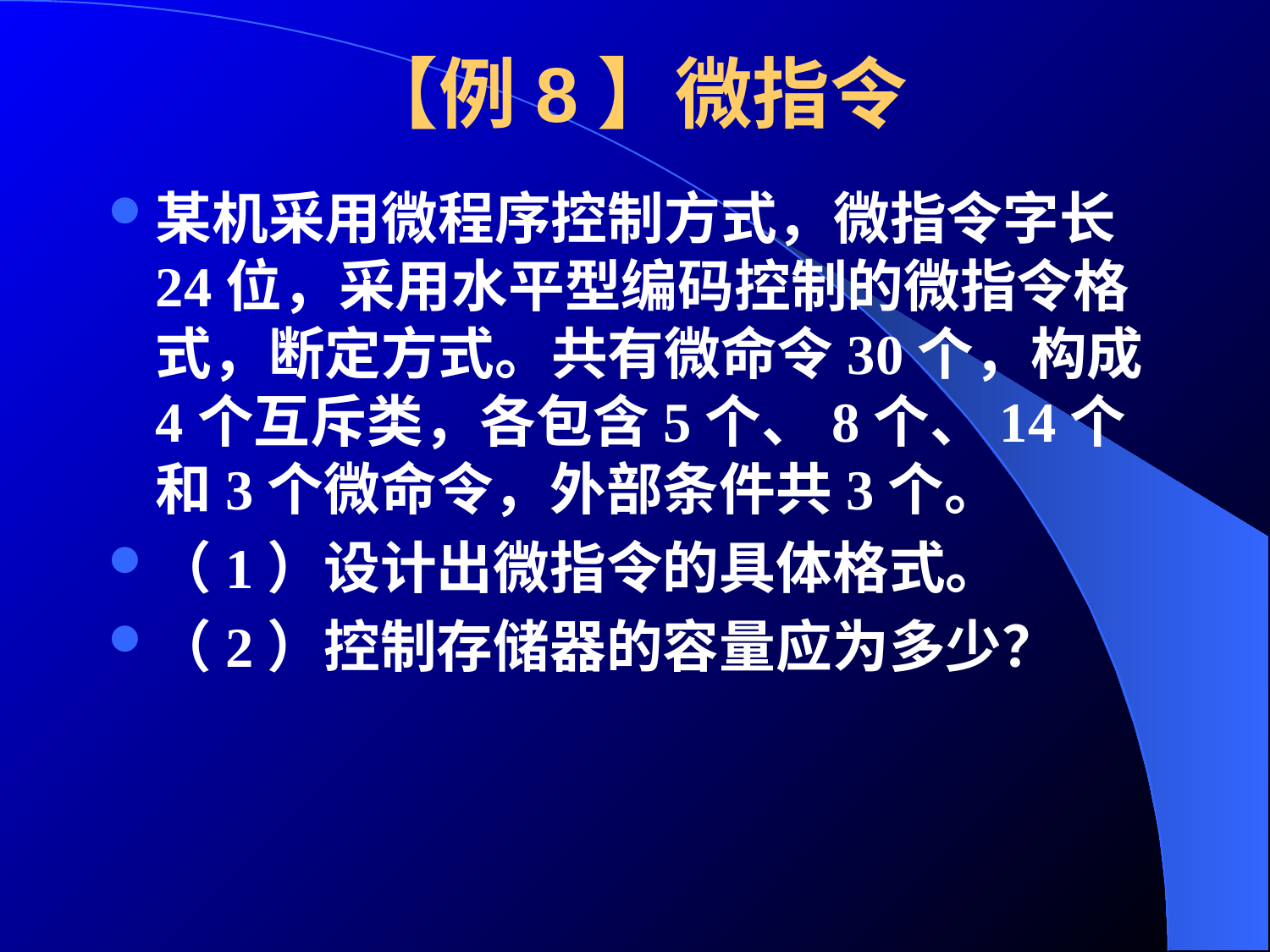

# 【例8】微指令
某机采用微程序控制方式，微指令字长24位，采用水平型编码控制的微指令格式，断定方式。共有微命令30个，构成4个互斥类，各包含5个、8个、14个和3个微命令，外部条件共3个。
（1）设计出微指令的具体格式。
（2）控制存储器的容量应为多少？